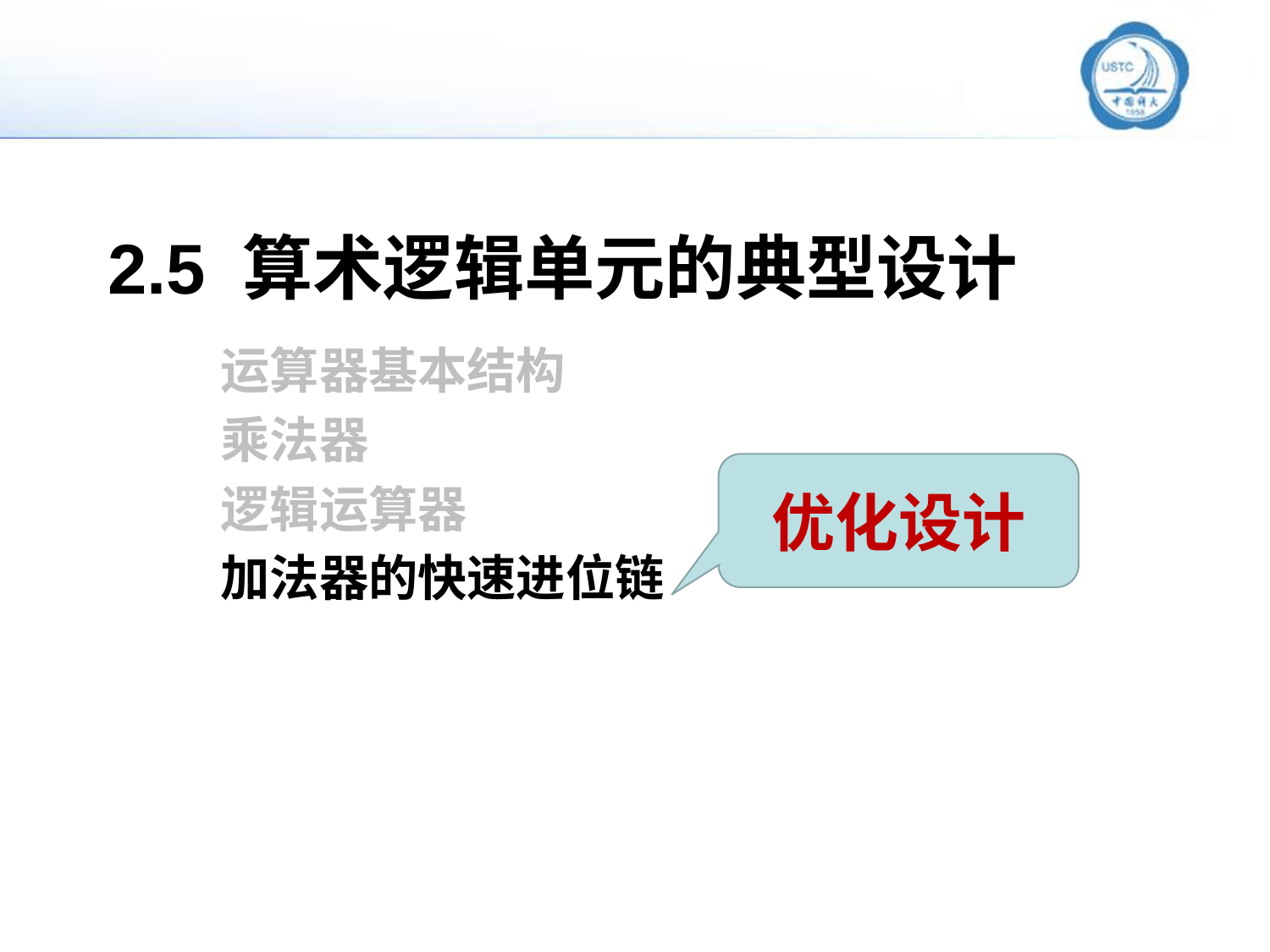

# 2.5 算术逻辑单元的典型设计
运算器基本结构
乘法器
逻辑运算器
加法器的快速进位链
优化设计